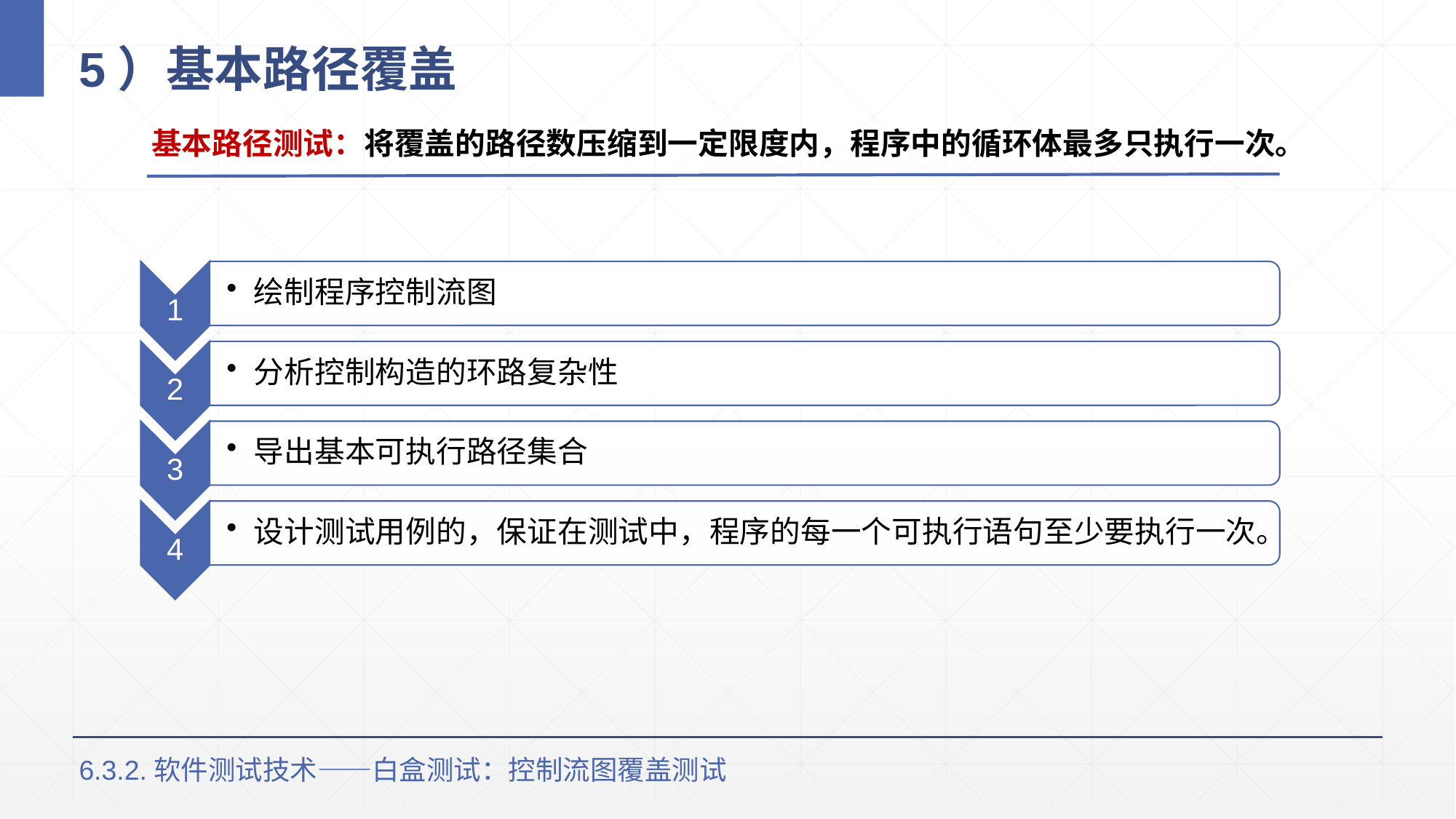

# 5）基本路径覆盖
基本路径测试：将覆盖的路径数压缩到一定限度内，程序中的循环体最多只执行一次。
1
绘制程序控制流图
2
分析控制构造的环路复杂性
3
导出基本可执行路径集合
4
设计测试用例的，保证在测试中，程序的每一个可执行语句至少要执行一次。
6.3.2.软件测试技术——白盒测试：控制流图覆盖测试